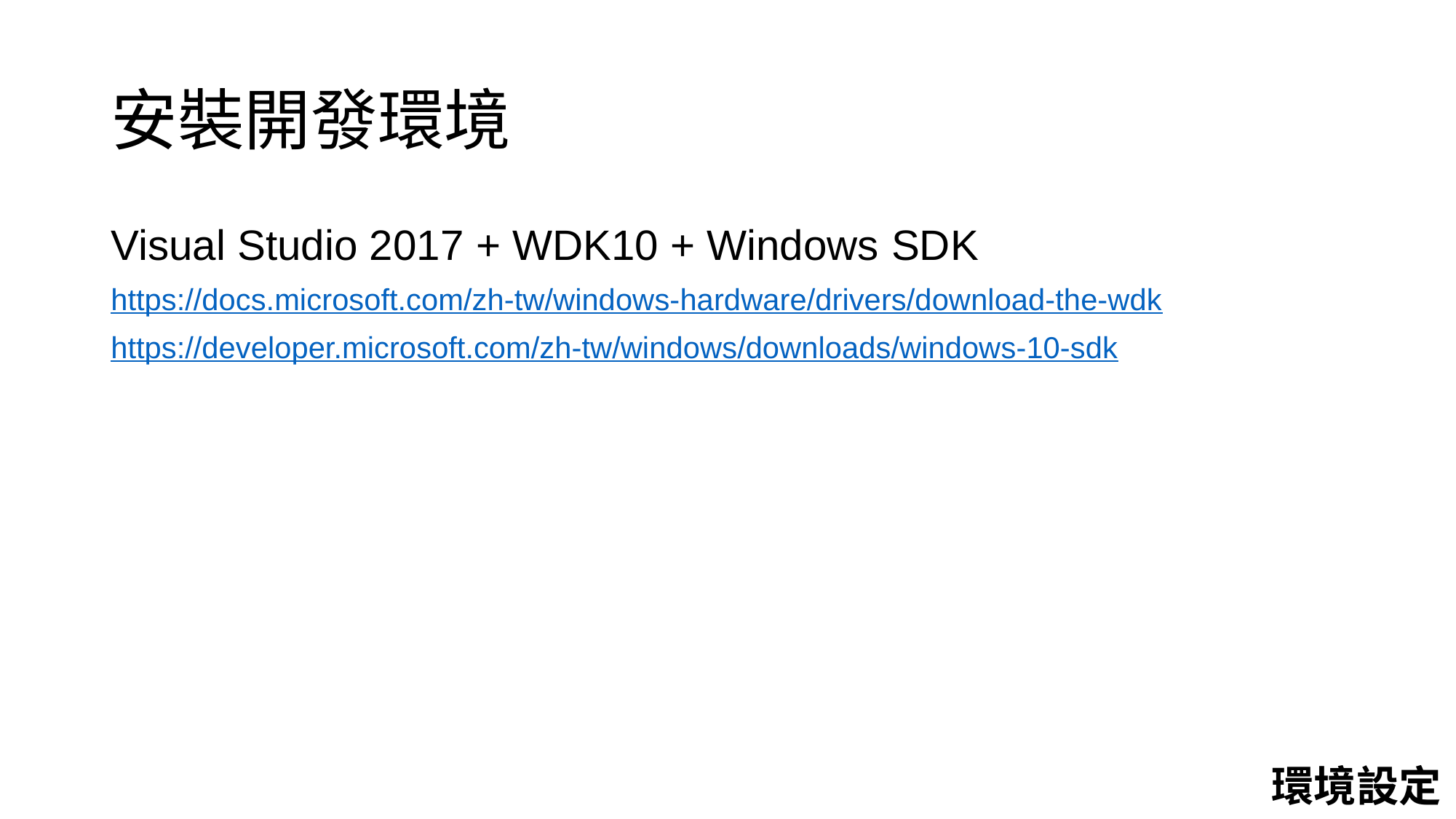

# 安裝開發環境
Visual Studio 2017 + WDK10 + Windows SDK
https://docs.microsoft.com/zh-tw/windows-hardware/drivers/download-the-wdk
https://developer.microsoft.com/zh-tw/windows/downloads/windows-10-sdk

環境設定